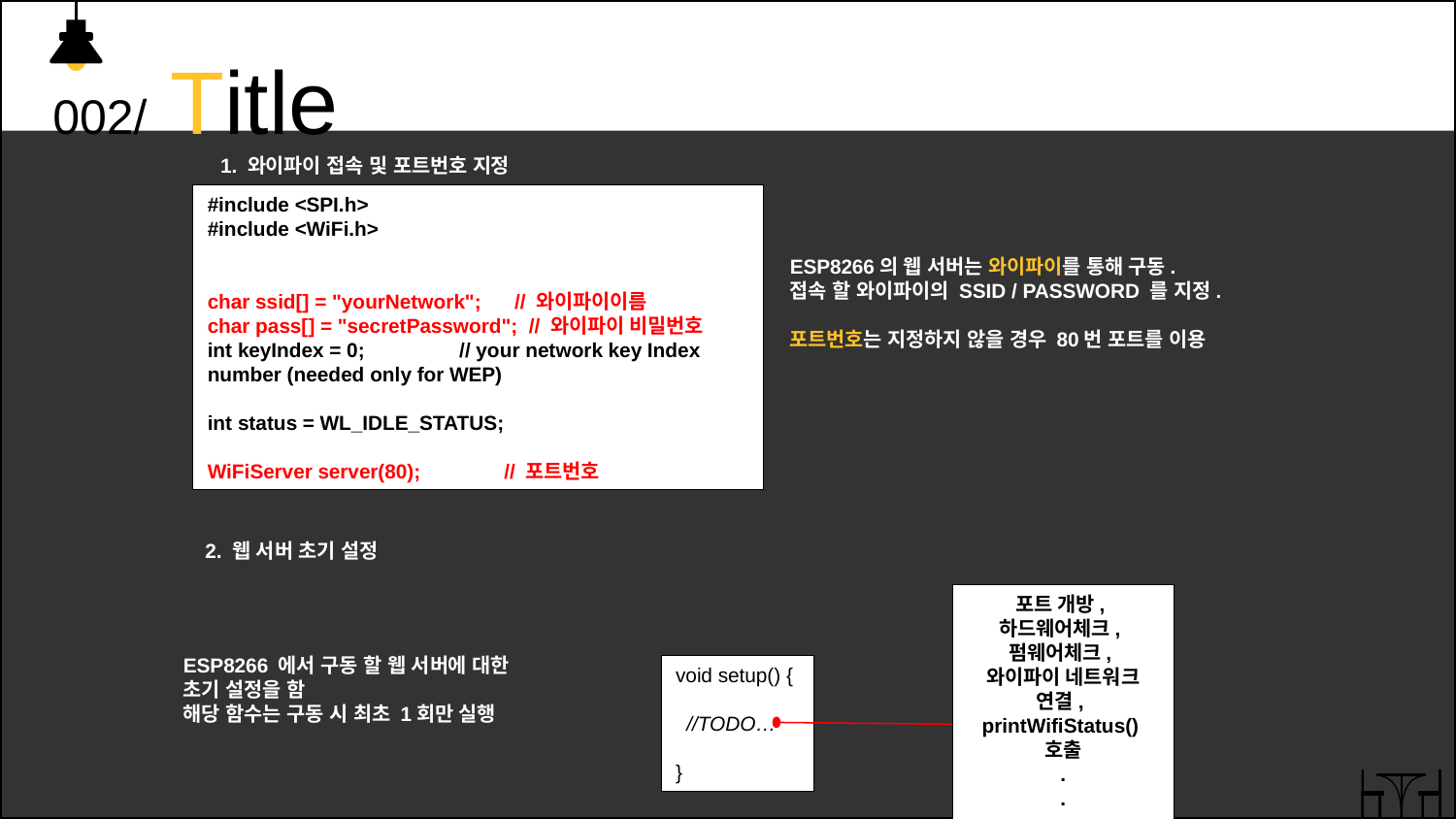

002/ Title
1. 와이파이 접속 및 포트번호 지정
#include <SPI.h>
#include <WiFi.h>

char ssid[] = "yourNetwork";      // 와이파이이름
char pass[] = "secretPassword";  // 와이파이 비밀번호
int keyIndex = 0;                 // your network key Index number (needed only for WEP)

int status = WL_IDLE_STATUS;

WiFiServer server(80);	 // 포트번호
ESP8266의 웹 서버는 와이파이를 통해 구동.
접속 할 와이파이의 SSID / PASSWORD 를 지정.

포트번호는 지정하지 않을 경우 80번 포트를 이용
2. 웹 서버 초기 설정
포트 개방,
하드웨어체크,
펌웨어체크,
와이파이 네트워크 연결,
printWifiStatus()호출
.
.
.

ESP8266 에서 구동 할 웹 서버에 대한
초기 설정을 함
해당 함수는 구동 시 최초 1회만 실행
void setup() {

  //TODO…

}